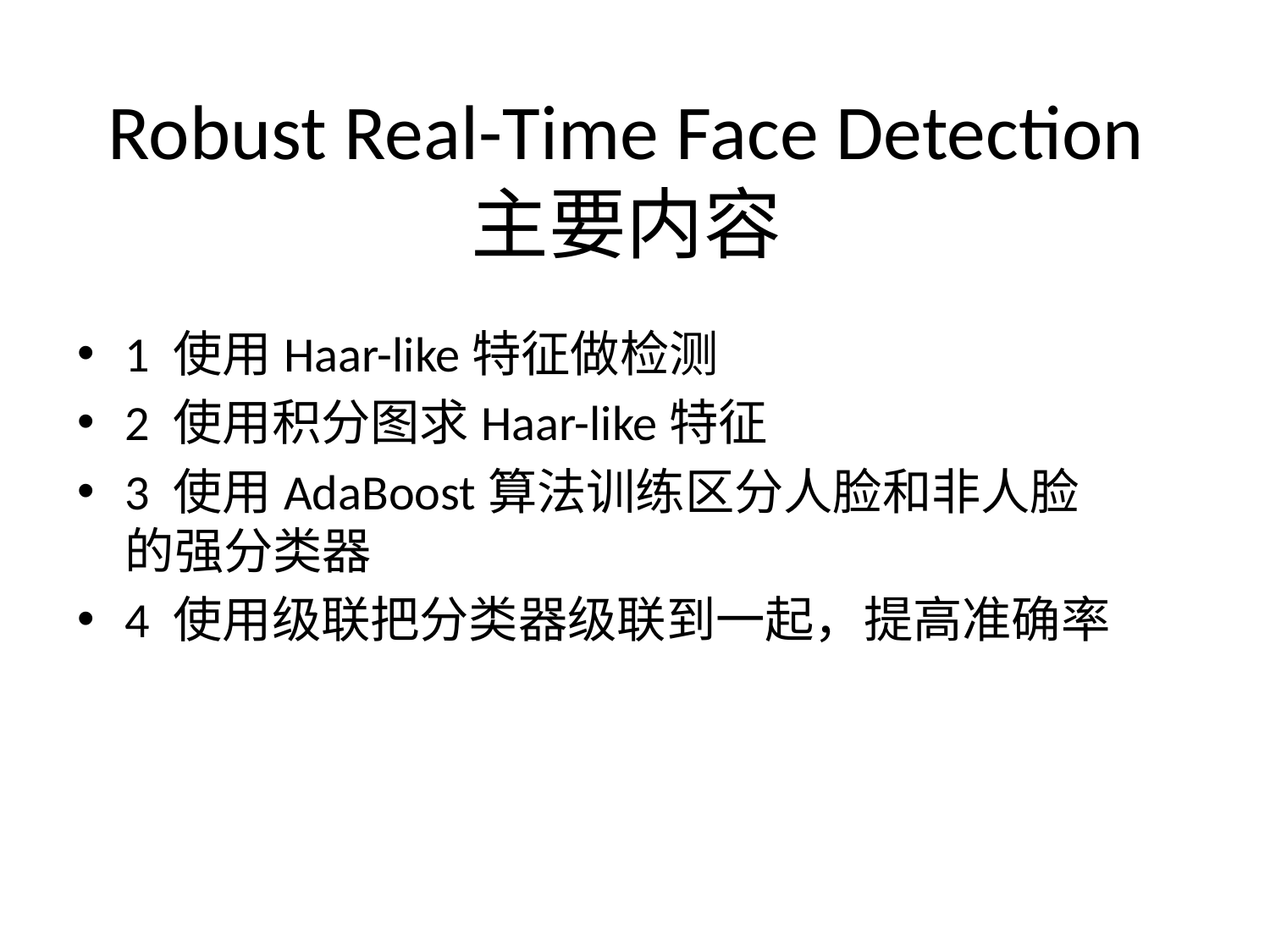

# Robust Real-Time Face Detection 主要内容
1 使用Haar-like特征做检测
2 使用积分图求Haar-like特征
3 使用AdaBoost算法训练区分人脸和非人脸          的强分类器
4 使用级联把分类器级联到一起，提高准确率